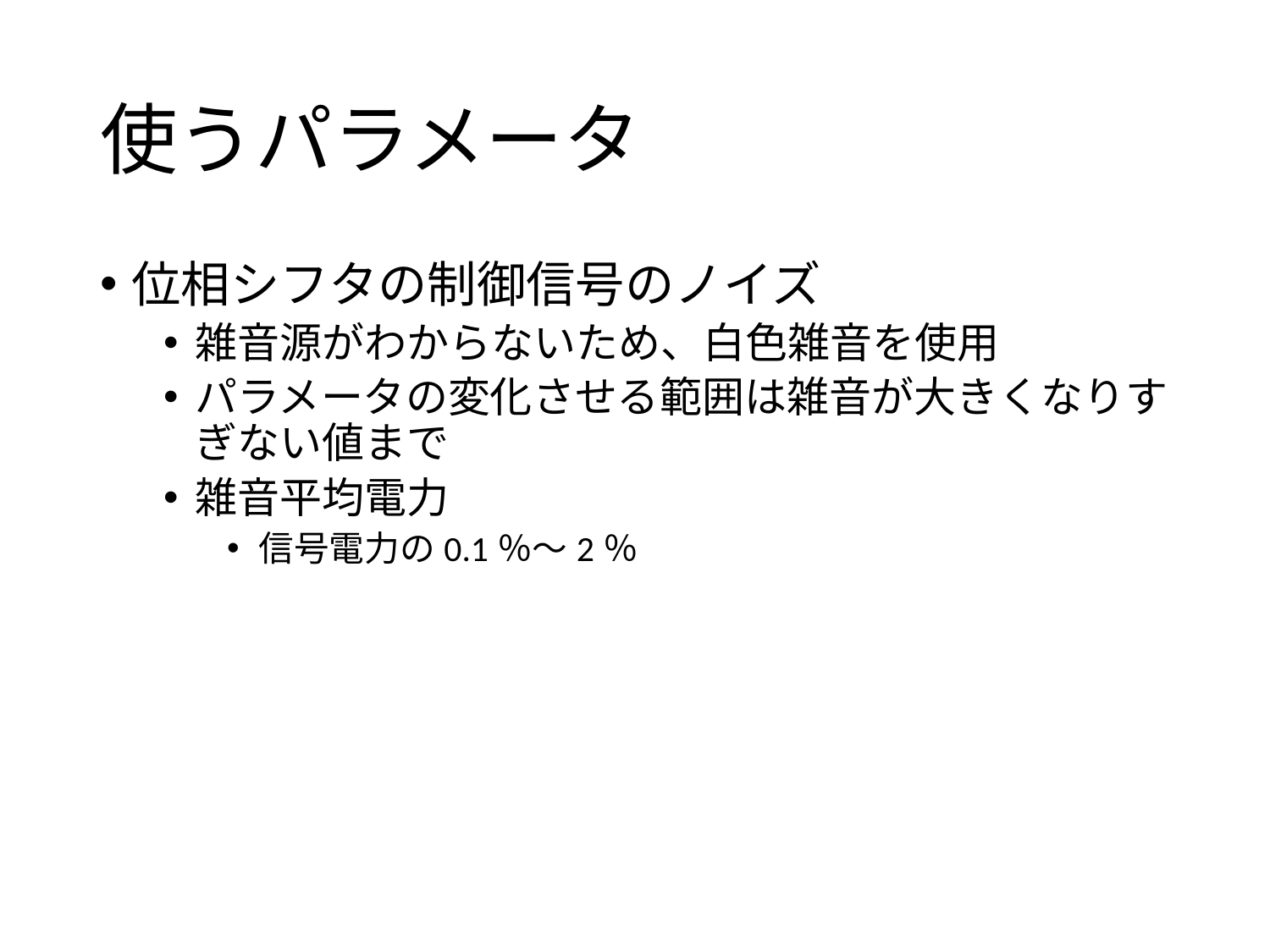

# 使うパラメータ
位相シフタの制御信号のノイズ
雑音源がわからないため、白色雑音を使用
パラメータの変化させる範囲は雑音が大きくなりすぎない値まで
雑音平均電力
信号電力の0.1％～2％